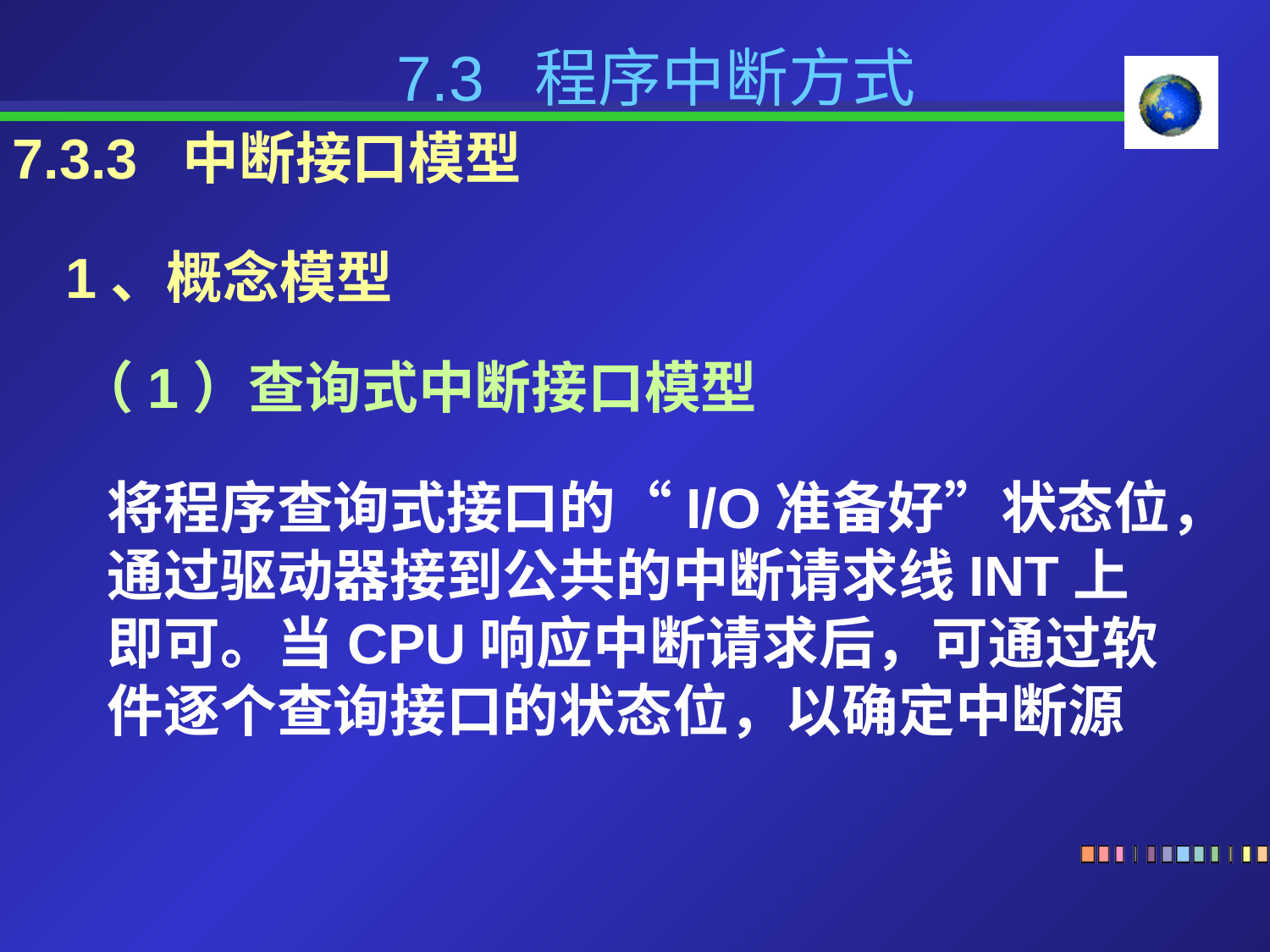

7.3  程序中断方式
7.3.3  中断接口模型
1、概念模型
（1）查询式中断接口模型
将程序查询式接口的“I/O准备好”状态位，通过驱动器接到公共的中断请求线INT上即可。当CPU响应中断请求后，可通过软件逐个查询接口的状态位，以确定中断源
54